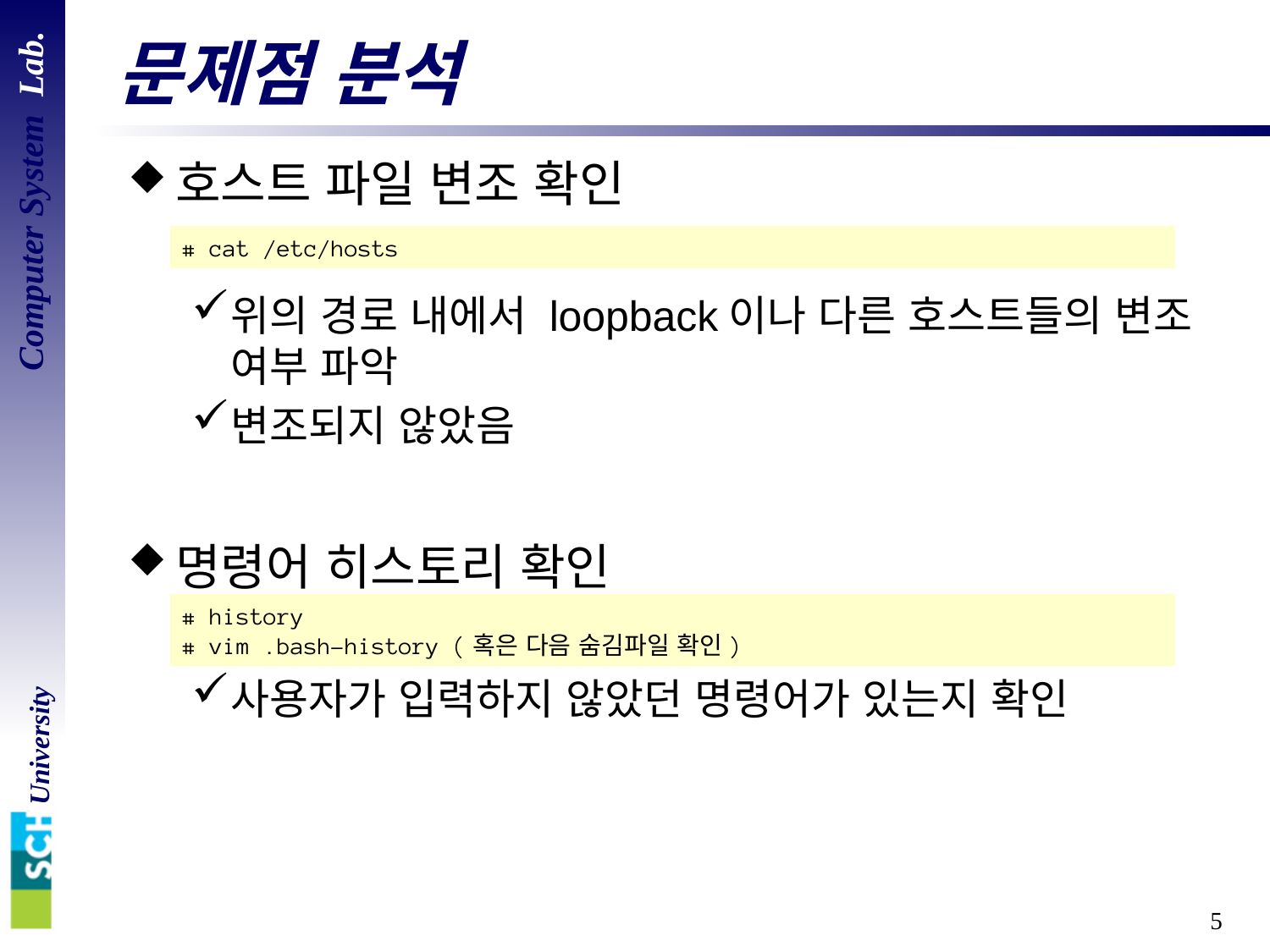

# 문제점 분석
호스트 파일 변조 확인

위의 경로 내에서 loopback이나 다른 호스트들의 변조 여부 파악
변조되지 않았음

명령어 히스토리 확인

사용자가 입력하지 않았던 명령어가 있는지 확인
# cat /etc/hosts
# history
# vim .bash-history (혹은 다음 숨김파일 확인)